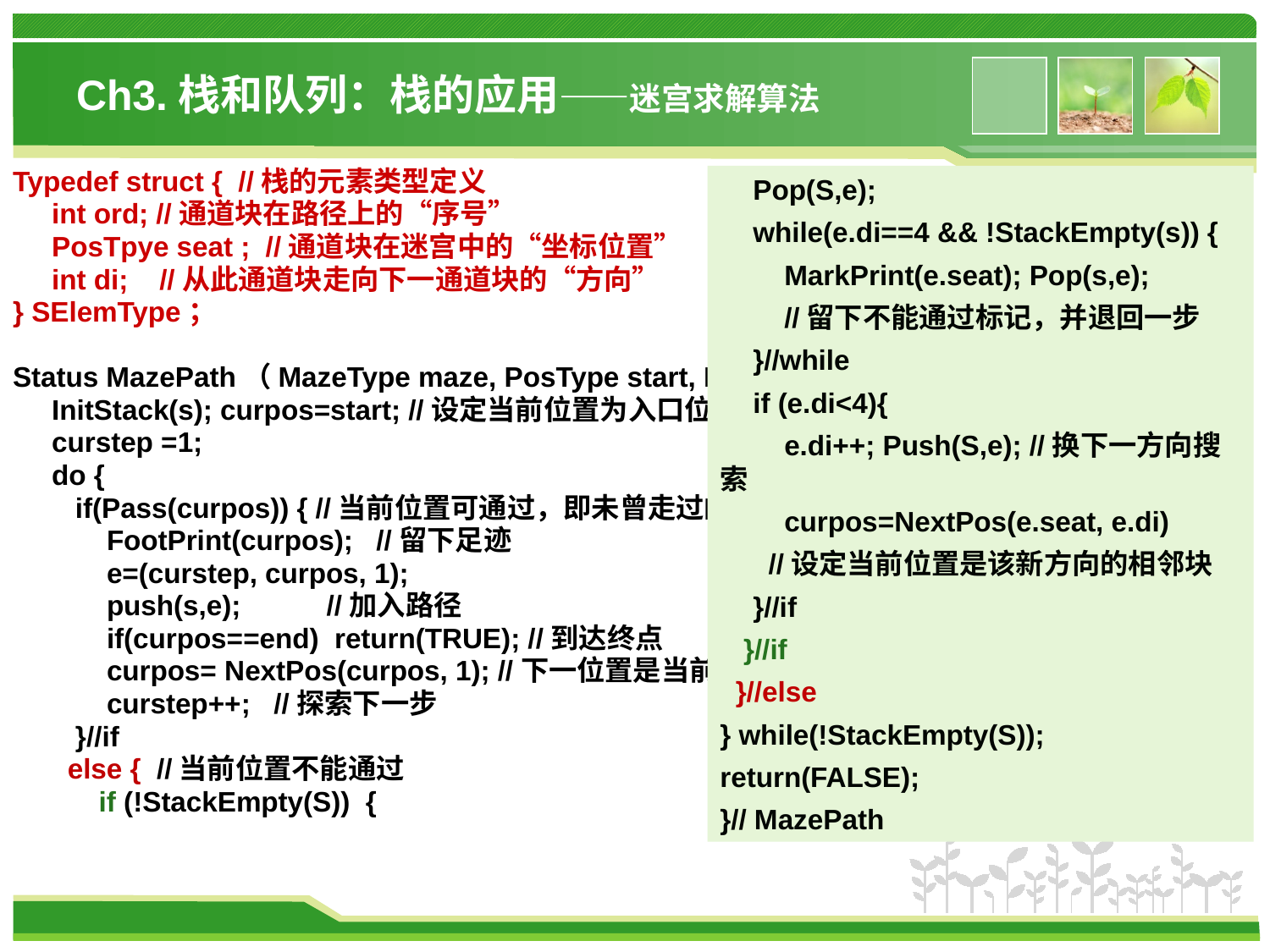

# Ch3.栈和队列：栈的应用——迷宫求解算法
Typedef struct {  //栈的元素类型定义
     int ord; //通道块在路径上的“序号”
     PosTpye seat ;  //通道块在迷宫中的“坐标位置”
     int di;    //从此通道块走向下一通道块的“方向”
} SElemType；

Status MazePath（MazeType maze, PosType start, PosType end) {
     InitStack(s); curpos=start; //设定当前位置为入口位置
     curstep =1;
     do {
        if(Pass(curpos)) { //当前位置可通过，即未曾走过的通道块
            FootPrint(curpos);   //留下足迹
            e=(curstep, curpos, 1);
            push(s,e);           //加入路径
            if(curpos==end)  return(TRUE); //到达终点
            curpos= NextPos(curpos, 1); //下一位置是当前位置的东邻
            curstep++;   //探索下一步
        }//if
       else {  //当前位置不能通过
           if (!StackEmpty(S))  {
Pop(S,e);
while(e.di==4 && !StackEmpty(s)) {
    MarkPrint(e.seat); Pop(s,e);
    //留下不能通过标记，并退回一步
}//while
if (e.di<4){
    e.di++; Push(S,e); //换下一方向搜索
    curpos=NextPos(e.seat, e.di)
  //设定当前位置是该新方向的相邻块
}//if
   }//if
  }//else
} while(!StackEmpty(S));
return(FALSE);
}// MazePath